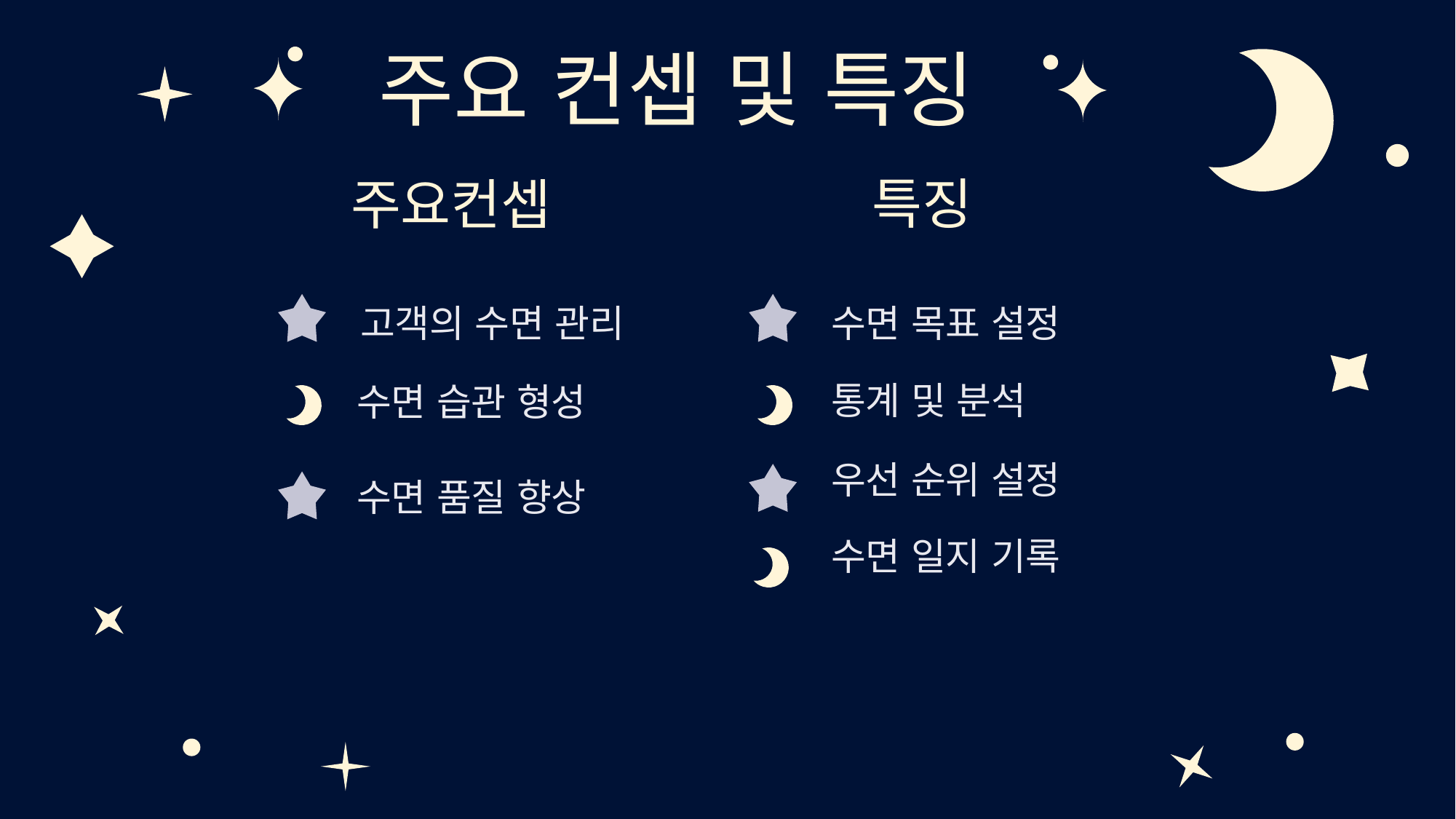

주요 컨셉 및 특징

특징
주요컨셉

고객의 수면 관리

수면 목표 설정

통계 및 분석
수면 습관 형성

우선 순위 설정

수면 품질 향상

수면 일지 기록